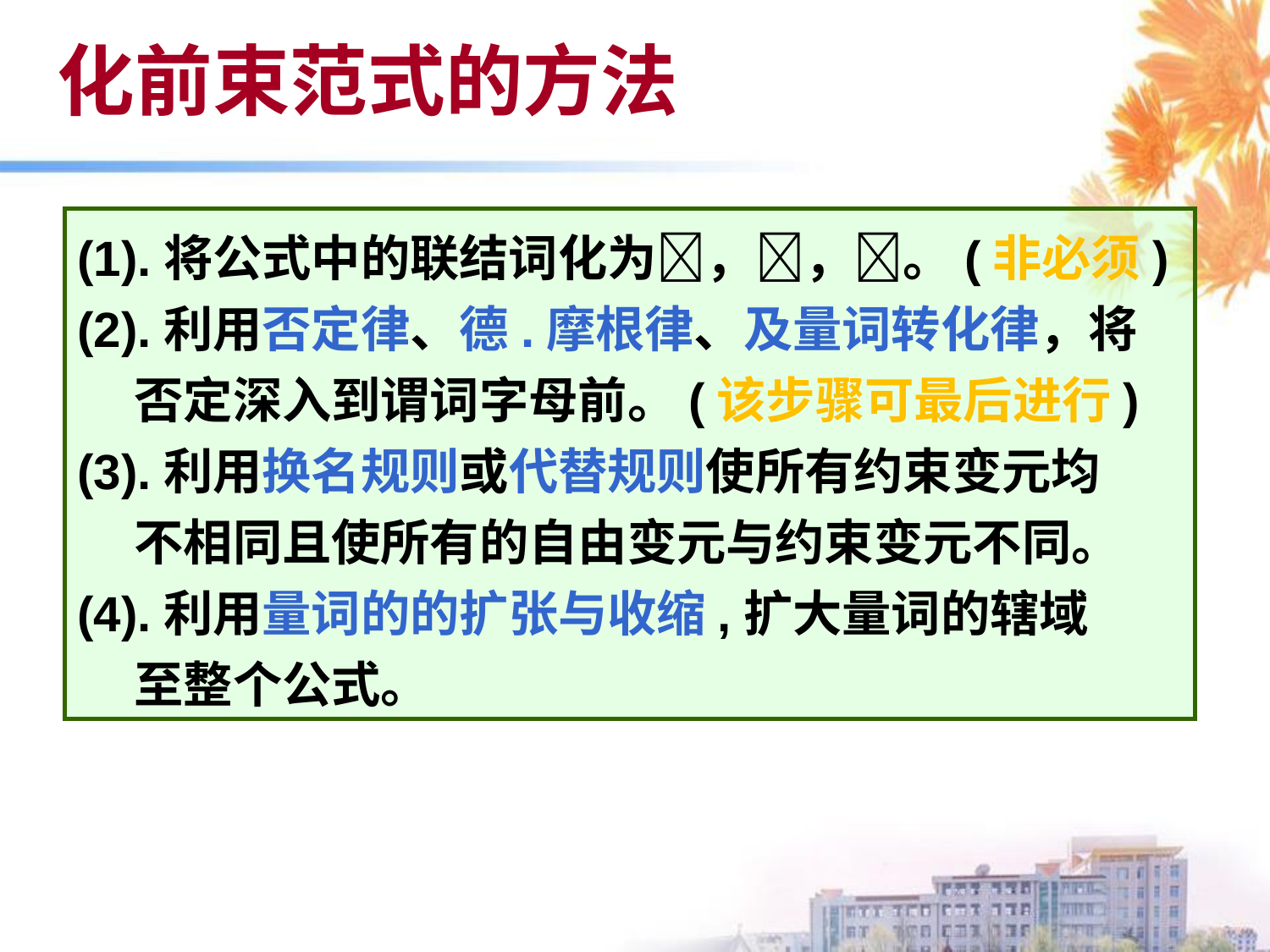

化前束范式的方法
(1).将公式中的联结词化为∧，∨，¬。(非必须)
(2).利用否定律、德.摩根律、及量词转化律，将
    否定深入到谓词字母前。(该步骤可最后进行)
(3).利用换名规则或代替规则使所有约束变元均
    不相同且使所有的自由变元与约束变元不同。
(4).利用量词的的扩张与收缩,扩大量词的辖域
    至整个公式。